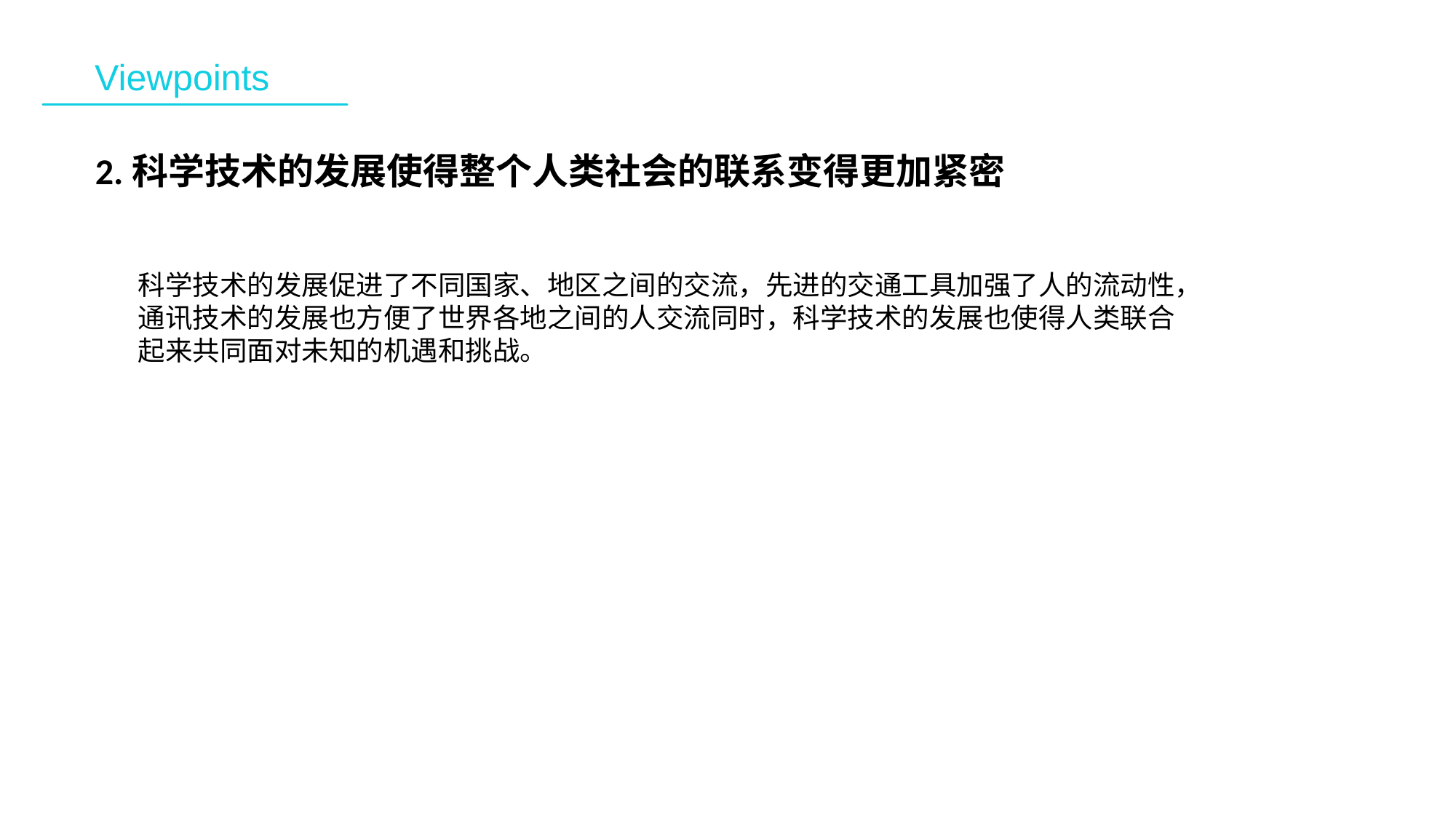

Viewpoints
2.科学技术的发展使得整个人类社会的联系变得更加紧密
科学技术的发展促进了不同国家、地区之间的交流，先进的交通工具加强了人的流动性，通讯技术的发展也方便了世界各地之间的人交流同时，科学技术的发展也使得人类联合起来共同面对未知的机遇和挑战。